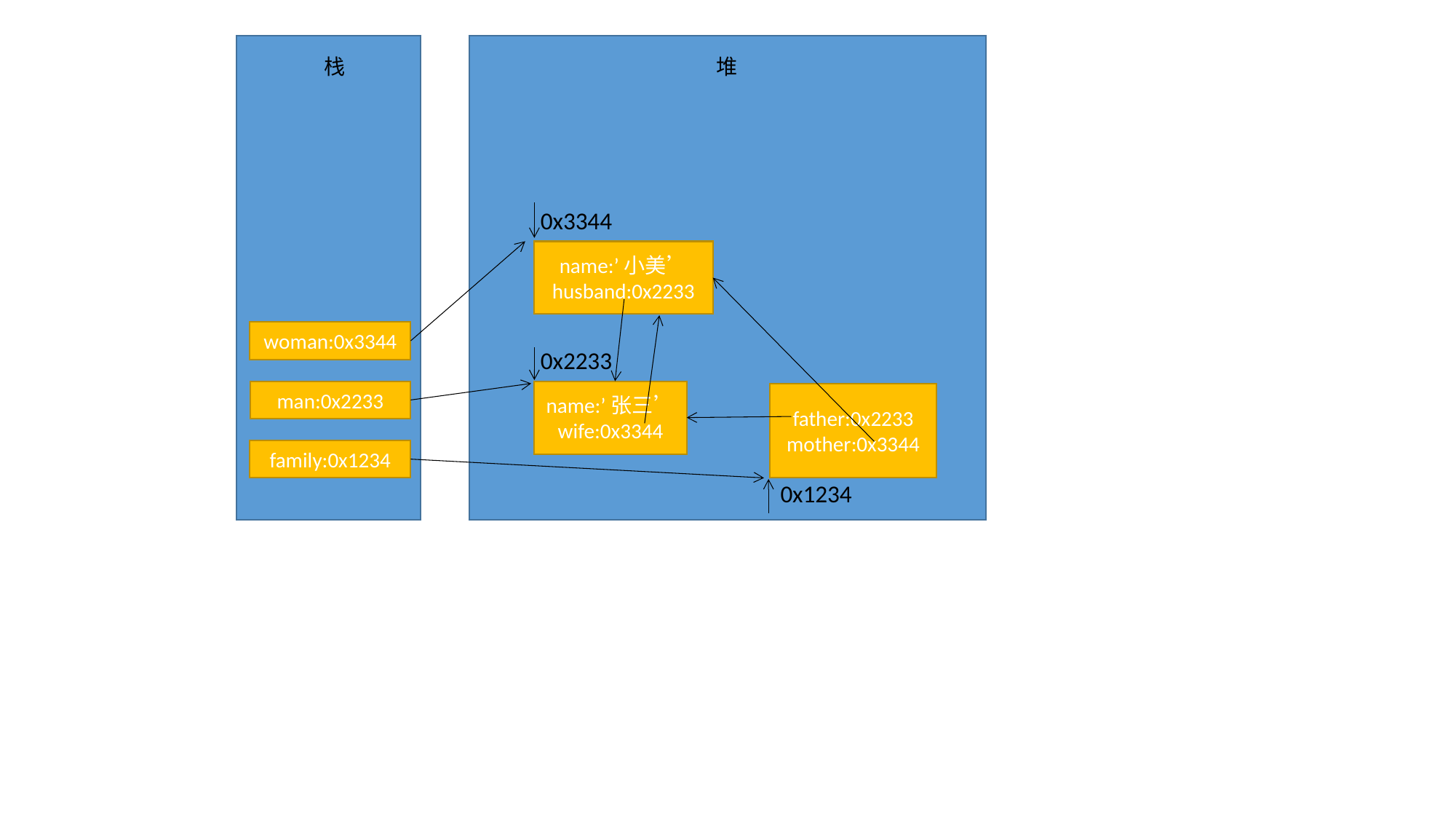

栈
堆
0x3344
name:’小美’
husband:0x2233
woman:0x3344
0x2233
man:0x2233
name:’张三’
wife:0x3344
father:0x2233
mother:0x3344
family:0x1234
0x1234